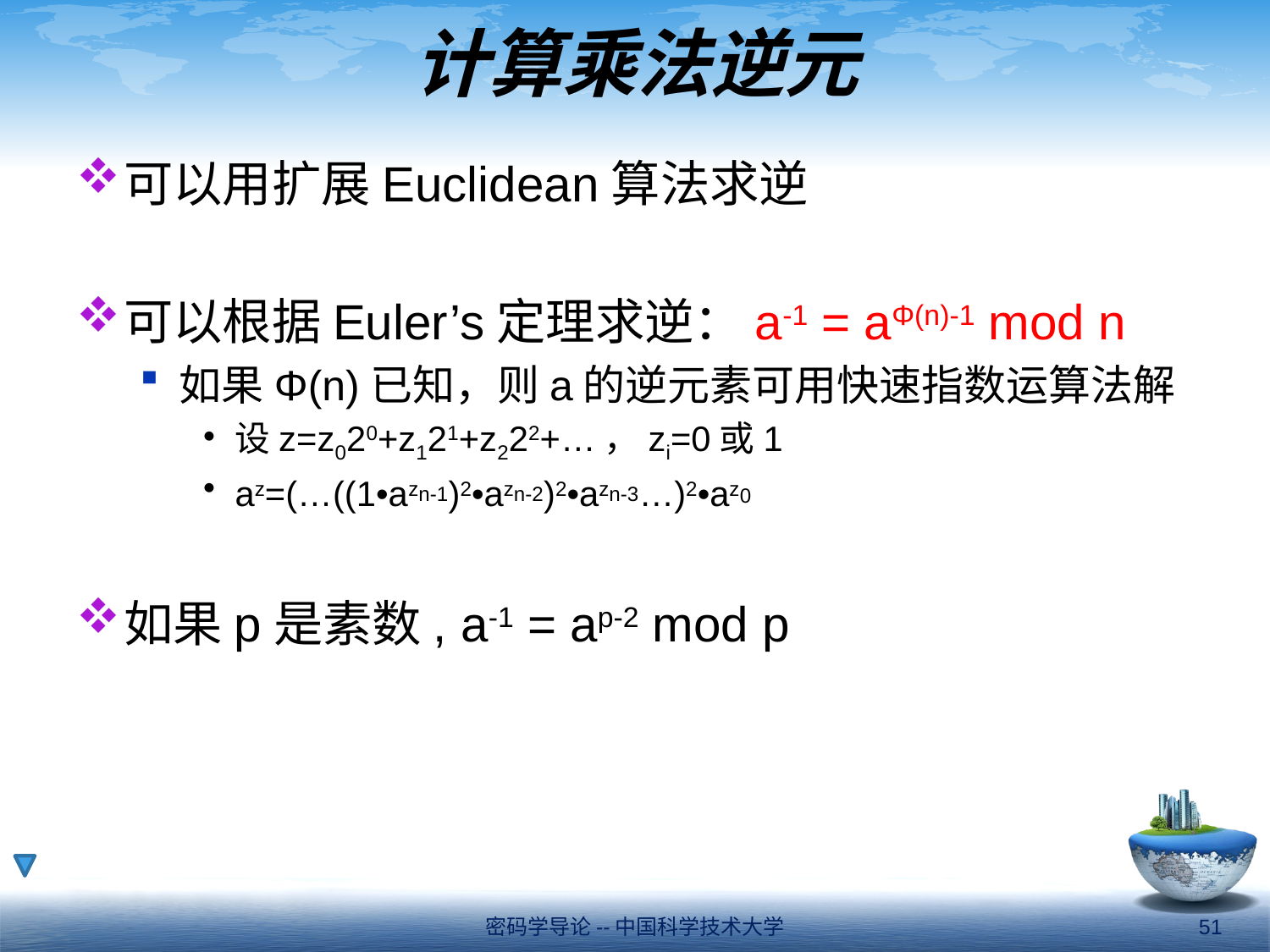

# 计算乘法逆元
可以用扩展Euclidean算法求逆

可以根据Euler’s定理求逆：a-1 = aΦ(n)-1 mod n
如果Φ(n)已知，则a的逆元素可用快速指数运算法解
设z=z020+z121+z222+…，zi=0或1
az=(…((1•azn-1)2•azn-2)2•azn-3…)2•az0

如果p是素数, a-1 = ap-2 mod p

密码学导论--中国科学技术大学
51